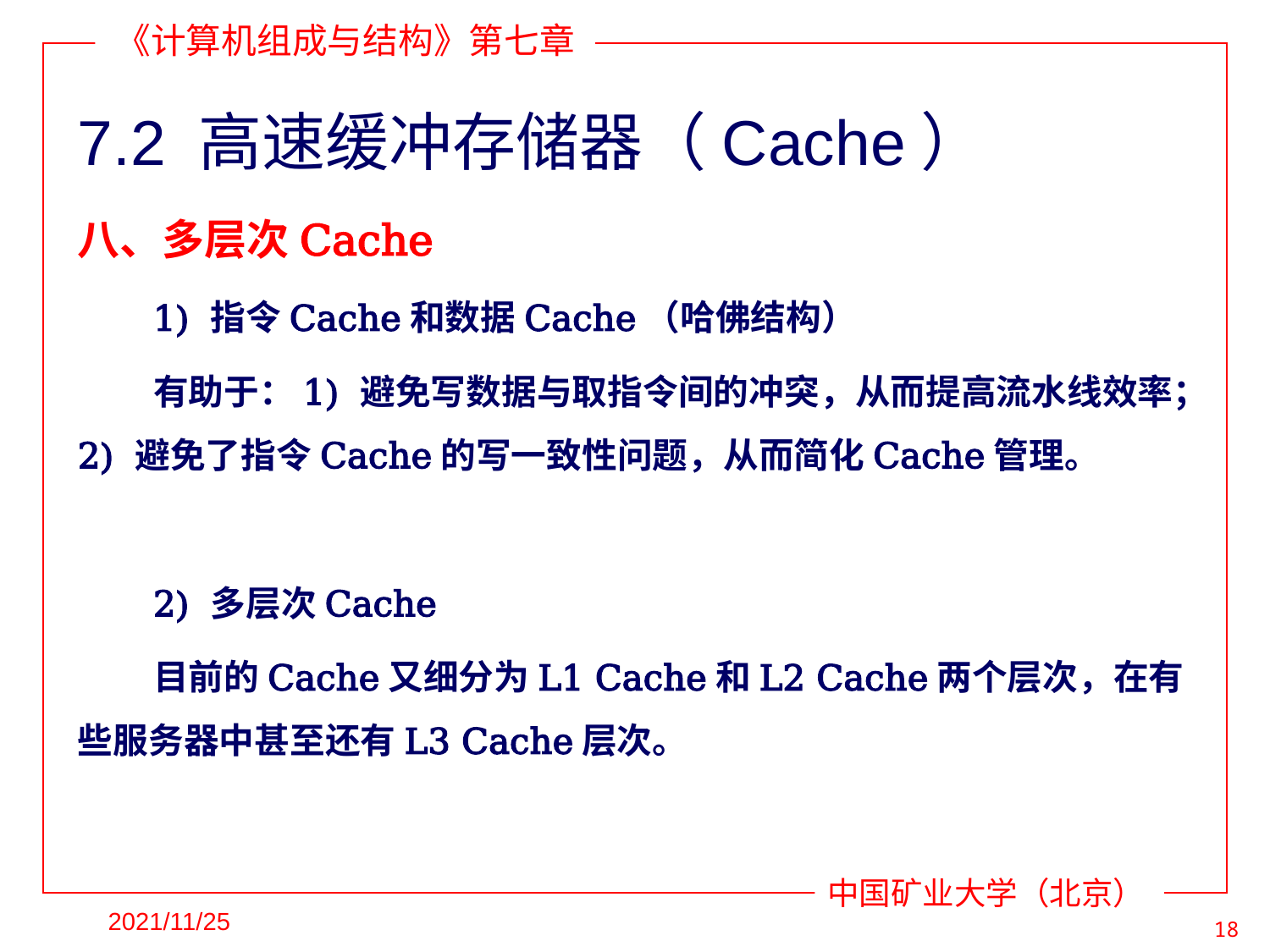

# 7.2 高速缓冲存储器（Cache）
八、多层次Cache
1) 指令Cache和数据Cache（哈佛结构）
有助于：1) 避免写数据与取指令间的冲突，从而提高流水线效率；2) 避免了指令Cache的写一致性问题，从而简化Cache管理。

2) 多层次Cache
目前的Cache又细分为L1 Cache和L2 Cache两个层次，在有些服务器中甚至还有L3 Cache层次。
2021/11/25